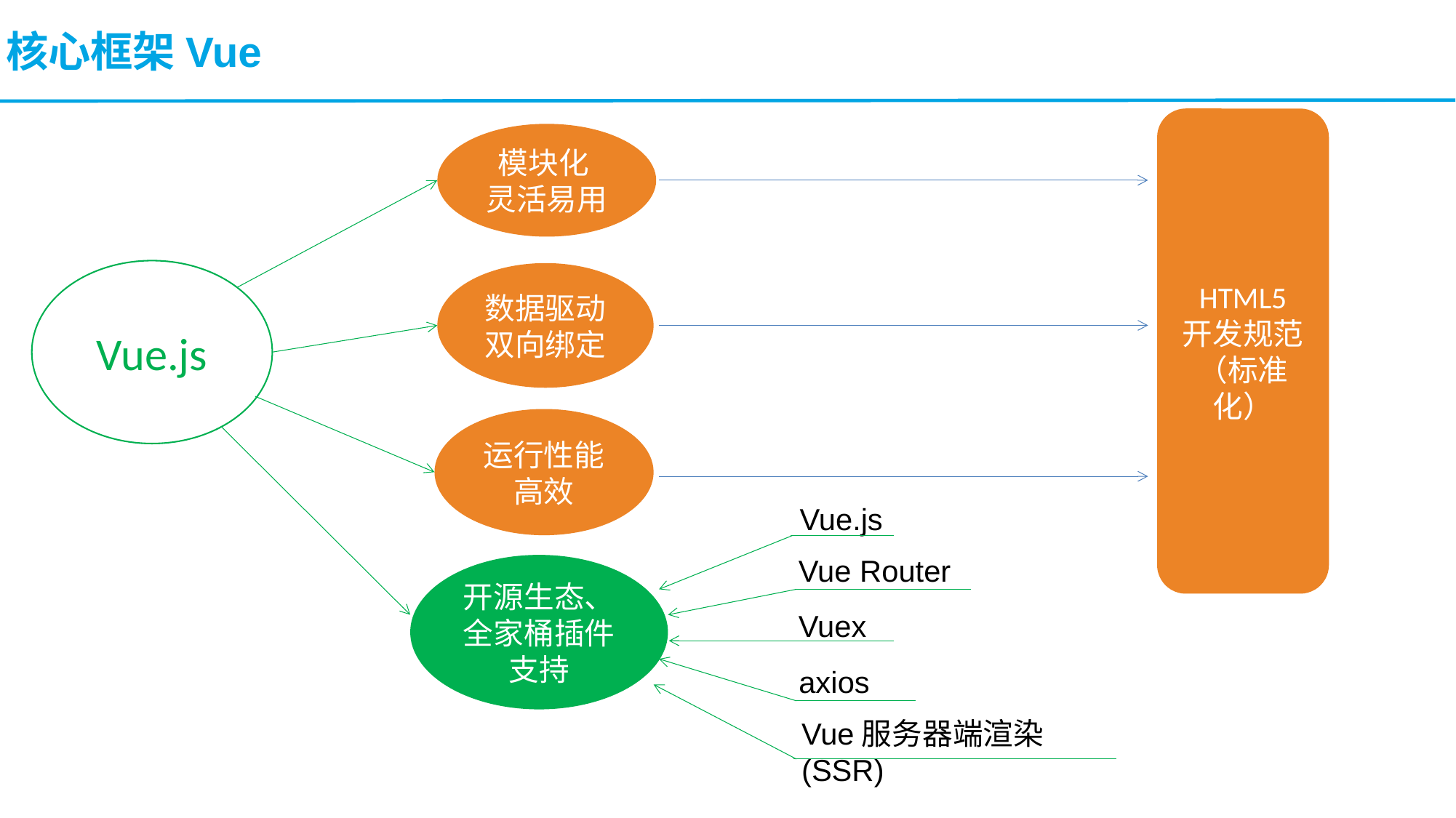

核心框架Vue

HTML5
开发规范
（标准化）
模块化  灵活易用
Vue.js
数据驱动双向绑定
运行性能高效
Vue.js
Vue Router
开源生态、全家桶插件支持
Vuex
axios
Vue服务器端渲染(SSR)